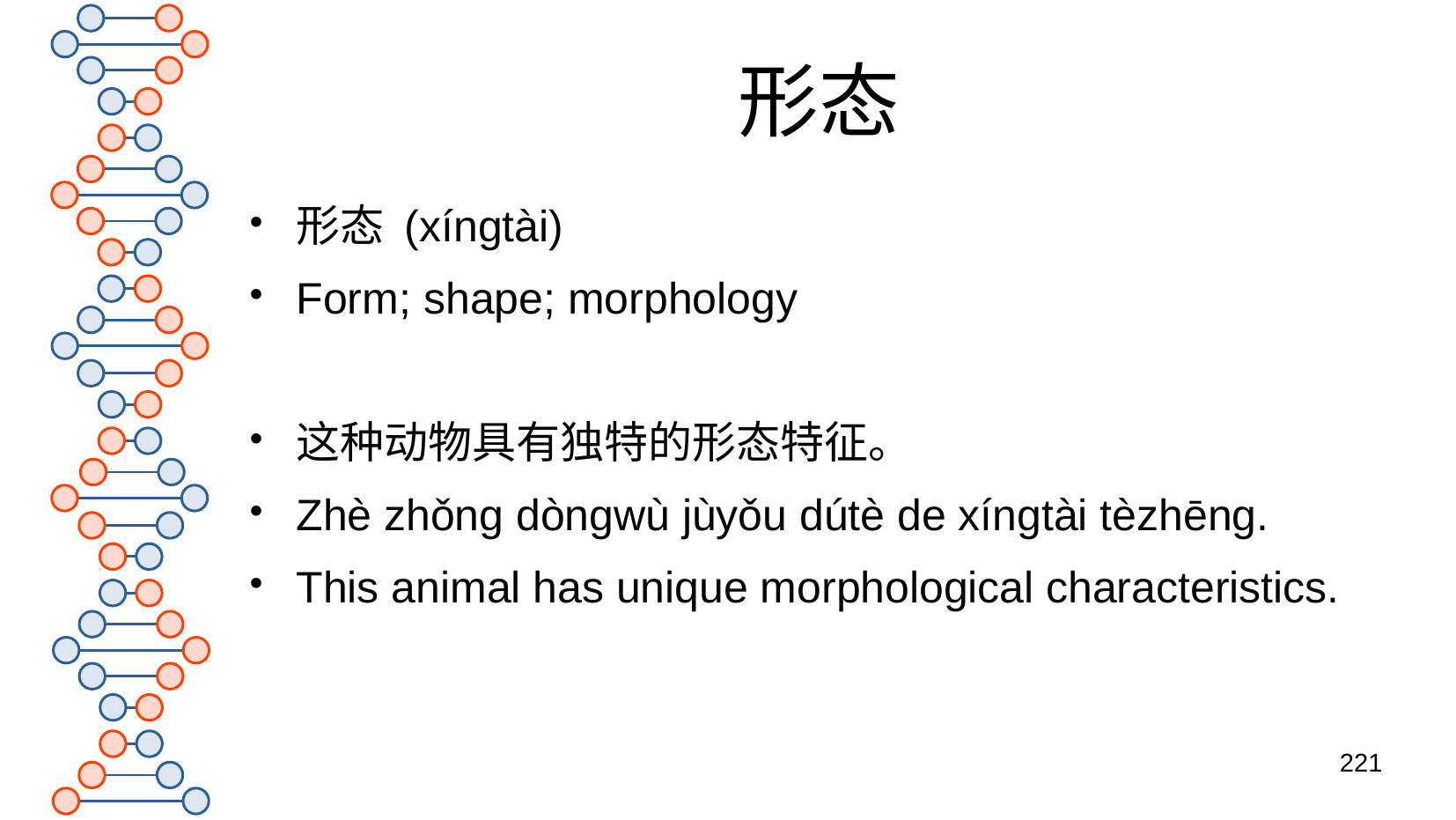

# 形态
形态 (xíngtài)
Form; shape; morphology

这种动物具有独特的形态特征。
Zhè zhǒng dòngwù jùyǒu dútè de xíngtài tèzhēng.
This animal has unique morphological characteristics.

221